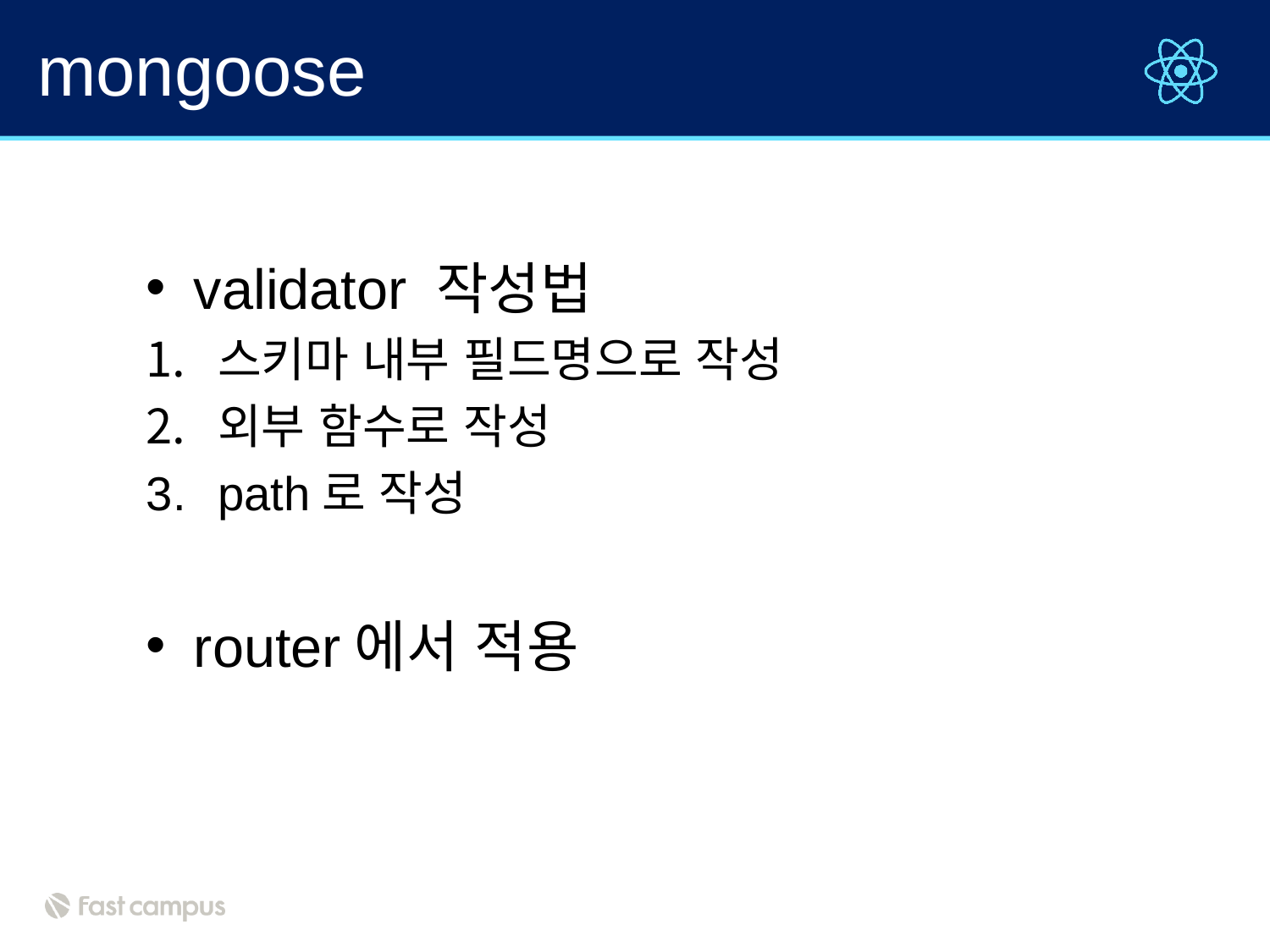

# mongoose
validator 작성법
스키마 내부 필드명으로 작성
외부 함수로 작성
path로 작성

router에서 적용